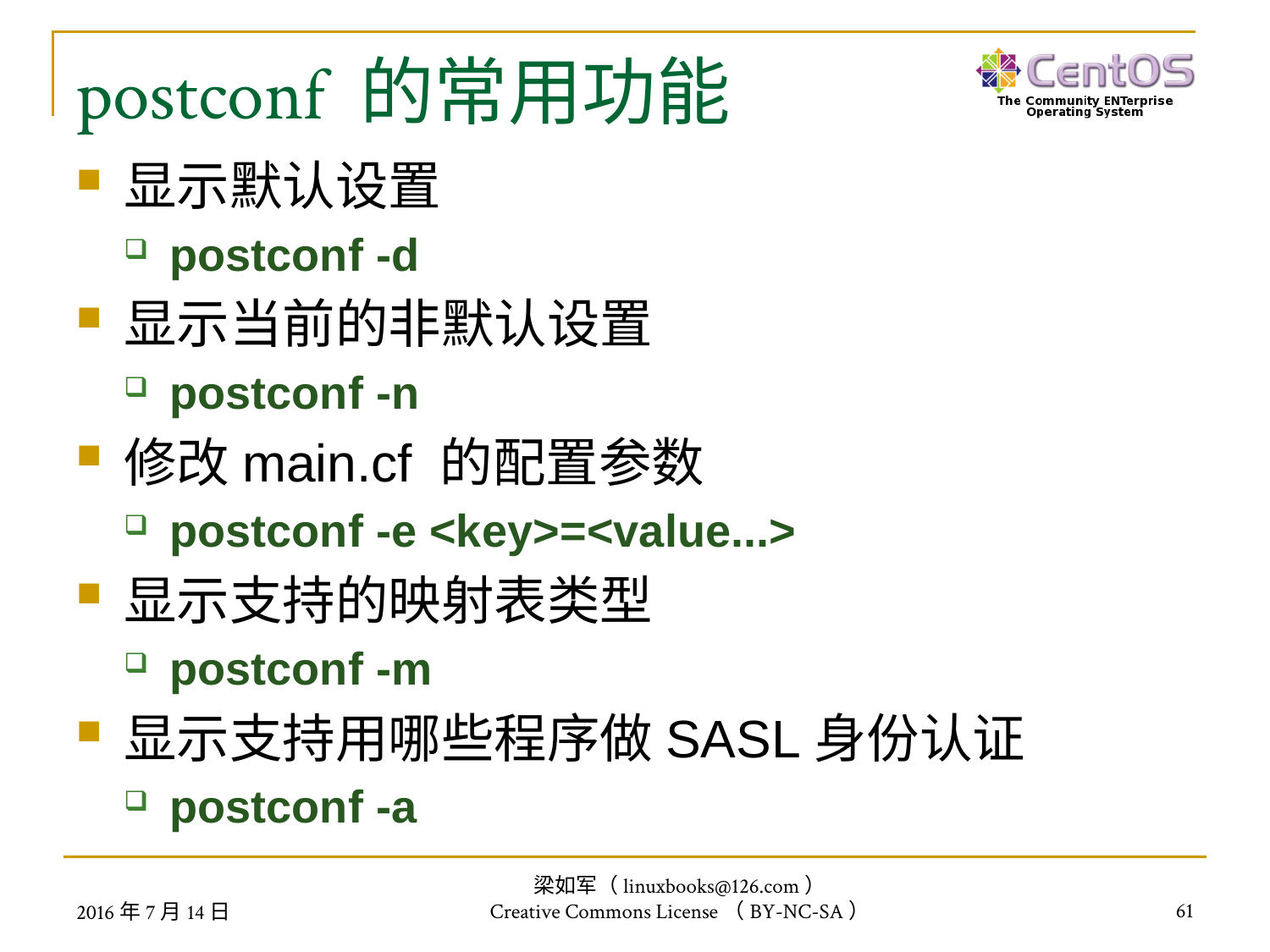

# postconf 的常用功能
显示默认设置
postconf -d
显示当前的非默认设置
postconf -n
修改main.cf 的配置参数
postconf -e <key>=<value...>
显示支持的映射表类型
postconf -m
显示支持用哪些程序做SASL身份认证
postconf -a
梁如军（linuxbooks@126.com）
Creative Commons License（BY-NC-SA）
2016年7月14日
61